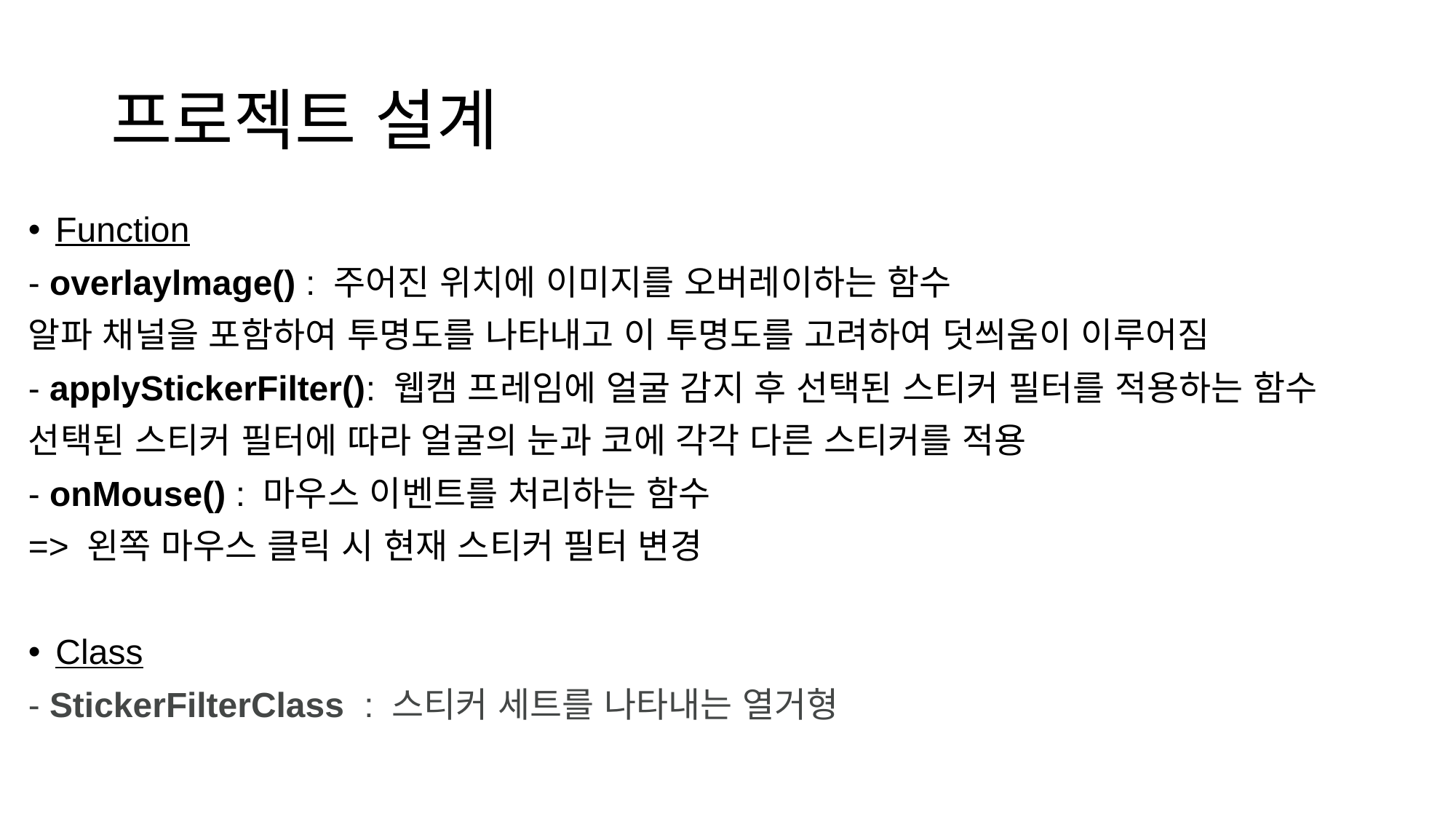

# 프로젝트 설계

Function
- overlaylmage() : 주어진 위치에 이미지를 오버레이하는 함수
알파 채널을 포함하여 투명도를 나타내고 이 투명도를 고려하여 덧씌움이 이루어짐
- applyStickerFilter(): 웹캠 프레임에 얼굴 감지 후 선택된 스티커 필터를 적용하는 함수
선택된 스티커 필터에 따라 얼굴의 눈과 코에 각각 다른 스티커를 적용
- onMouse() : 마우스 이벤트를 처리하는 함수
=> 왼쪽 마우스 클릭 시 현재 스티커 필터 변경

Class
- StickerFilterClass  : 스티커 세트를 나타내는 열거형